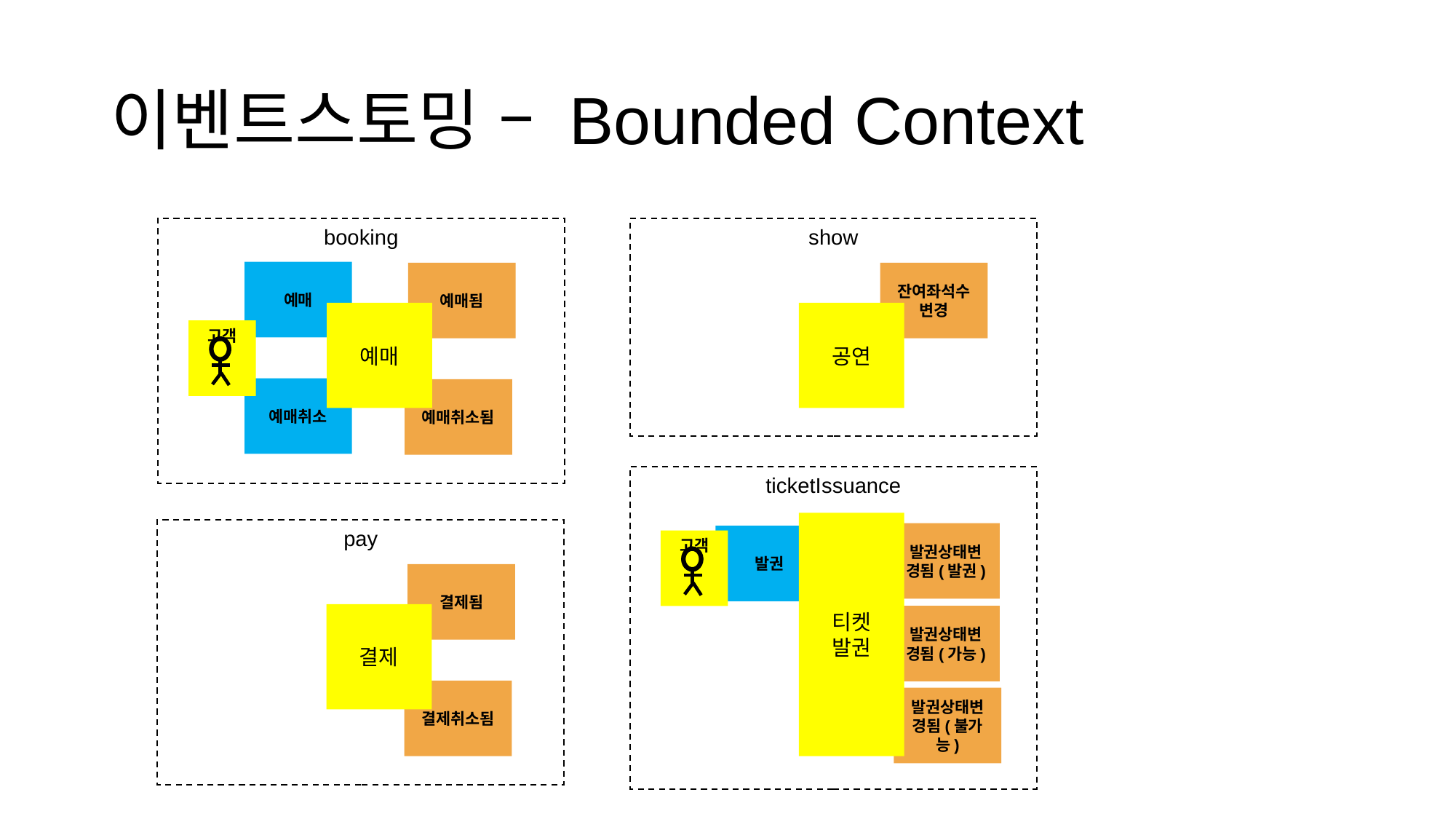

# 이벤트스토밍 – Bounded Context
booking
예매
예매됨
예매
고객

예매취소
예매취소됨
show
잔여좌석수변경
공연
ticketIssuance
티켓
발권
발권상태변경됨(발권)
발권
고객

발권상태변경됨(가능)
발권상태변경됨(불가능)
pay
결제됨
결제
결제취소됨